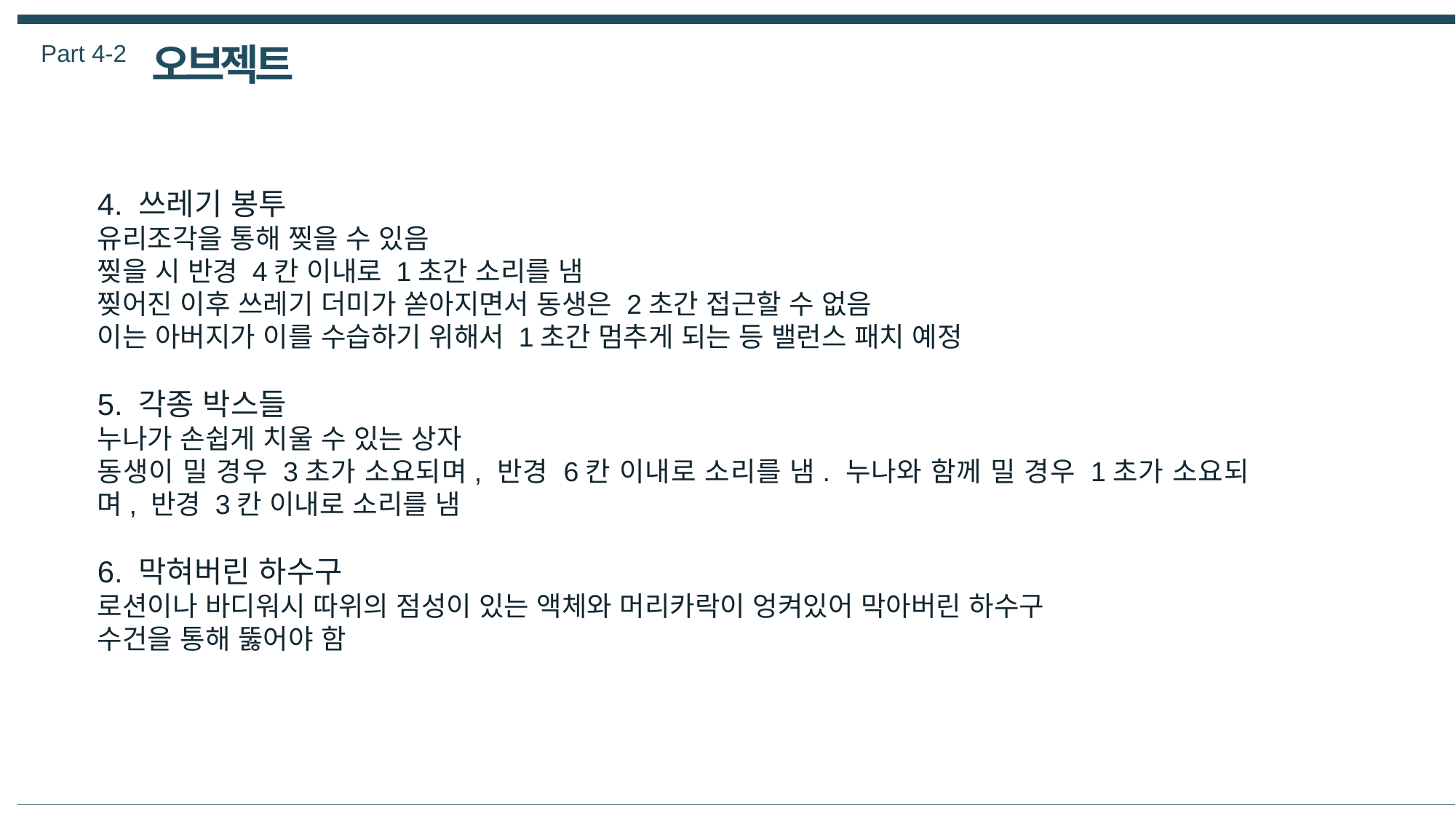

Part 4-2
오브젝트
4. 쓰레기 봉투
유리조각을 통해 찢을 수 있음
찢을 시 반경 4칸 이내로 1초간 소리를 냄
찢어진 이후 쓰레기 더미가 쏟아지면서 동생은 2초간 접근할 수 없음
이는 아버지가 이를 수습하기 위해서 1초간 멈추게 되는 등 밸런스 패치 예정

5. 각종 박스들
누나가 손쉽게 치울 수 있는 상자
동생이 밀 경우 3초가 소요되며, 반경 6칸 이내로 소리를 냄. 누나와 함께 밀 경우 1초가 소요되며, 반경 3칸 이내로 소리를 냄

6. 막혀버린 하수구
로션이나 바디워시 따위의 점성이 있는 액체와 머리카락이 엉켜있어 막아버린 하수구
수건을 통해 뚫어야 함